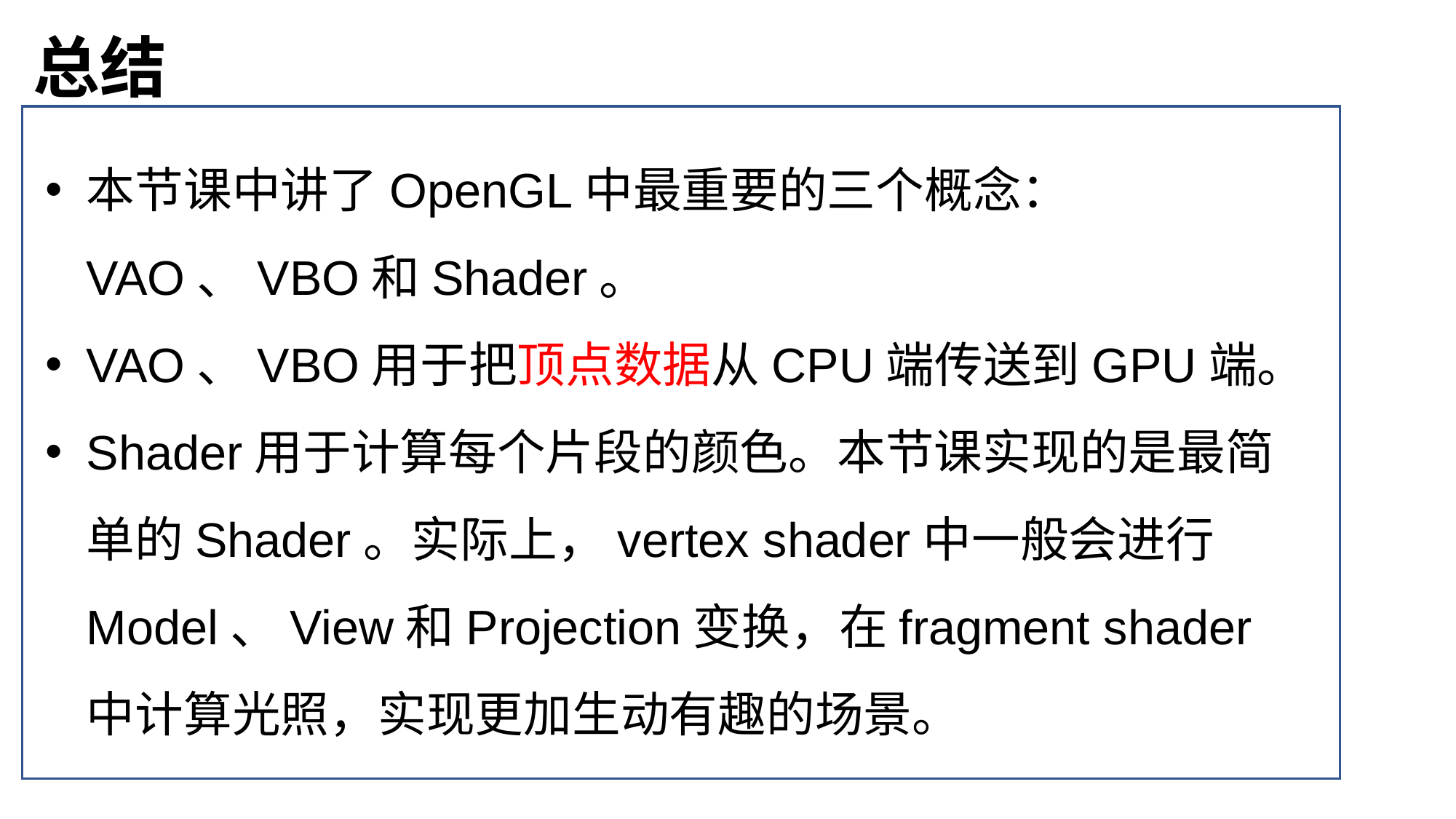

总结

本节课中讲了OpenGL中最重要的三个概念：VAO、VBO和Shader。
VAO、VBO用于把顶点数据从CPU端传送到GPU端。
Shader用于计算每个片段的颜色。本节课实现的是最简单的Shader。实际上，vertex shader中一般会进行Model、View和Projection变换，在fragment shader中计算光照，实现更加生动有趣的场景。